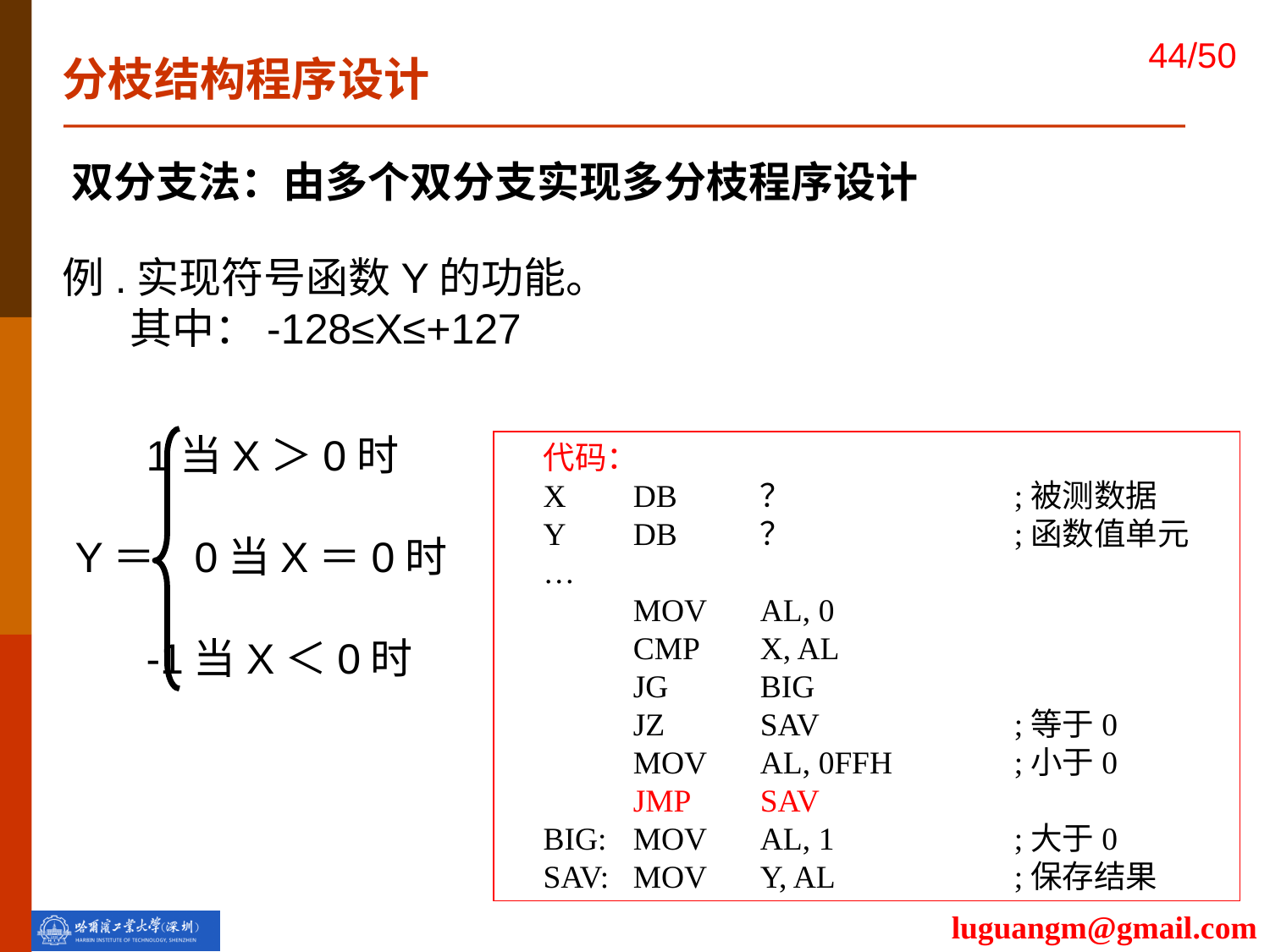

分枝结构程序设计
双分支法：由多个双分支实现多分枝程序设计
例.实现符号函数Y的功能。
      其中：-128≤X≤+127

      1当X＞0时

Y＝   0当X＝0时

      -1当X＜0时

代码：
X	DB	？		;被测数据
Y	DB  	？		;函数值单元
…
	MOV	AL, 0
	CMP	X, AL
	JG	BIG
	JZ	SAV		;等于0
	MOV	AL, 0FFH	;小于0
	JMP  	SAV
BIG:	MOV	AL, 1		;大于0
SAV:	MOV	Y, AL		;保存结果